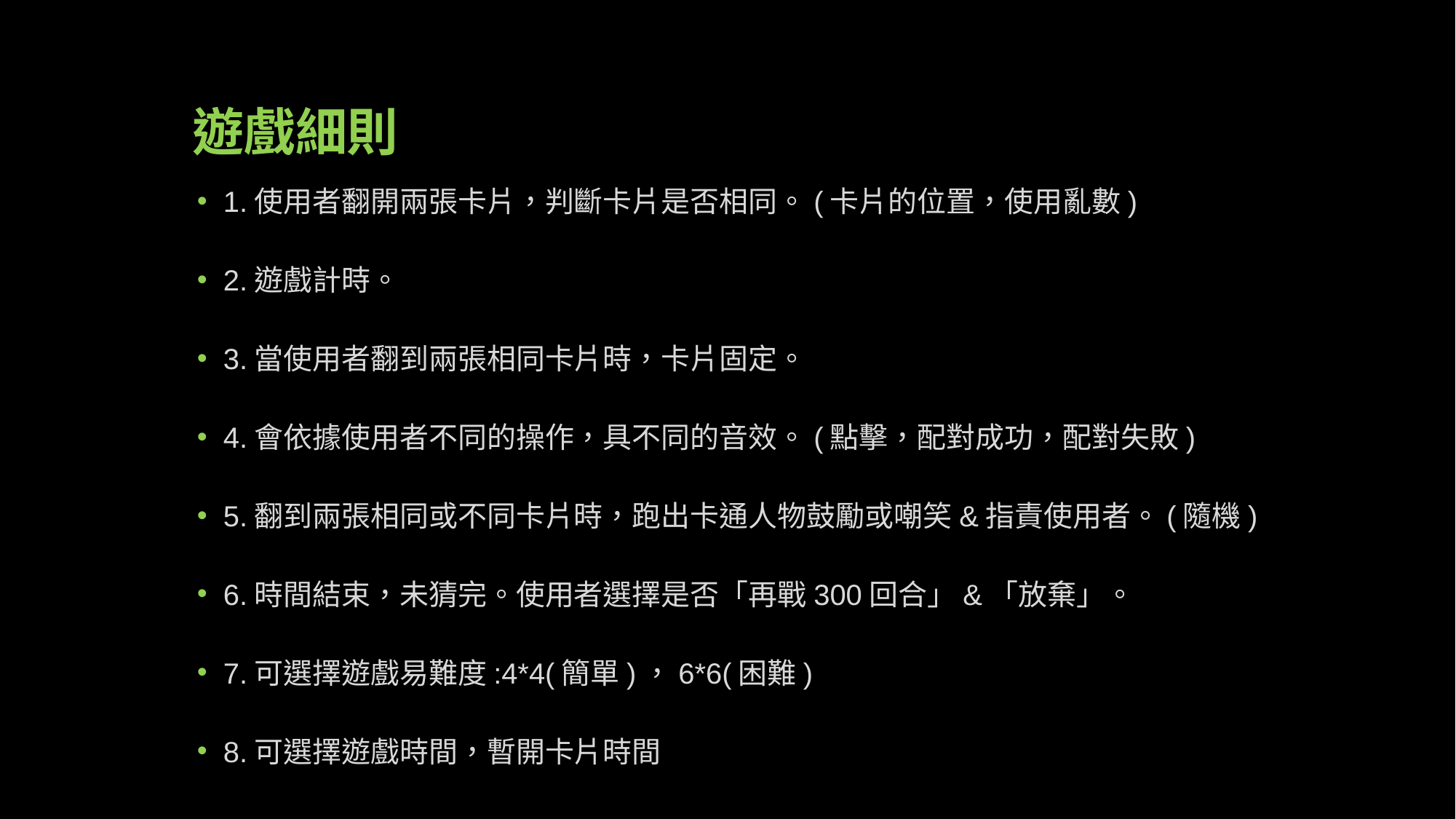

# 遊戲細則
1.使用者翻開兩張卡片，判斷卡片是否相同。(卡片的位置，使用亂數)
2.遊戲計時。
3.當使用者翻到兩張相同卡片時，卡片固定。
4.會依據使用者不同的操作，具不同的音效。(點擊，配對成功，配對失敗)
5.翻到兩張相同或不同卡片時，跑出卡通人物鼓勵或嘲笑&指責使用者。(隨機)
6.時間結束，未猜完。使用者選擇是否「再戰300回合」&「放棄」。
7.可選擇遊戲易難度:4*4(簡單)，6*6(困難)
8.可選擇遊戲時間，暫開卡片時間